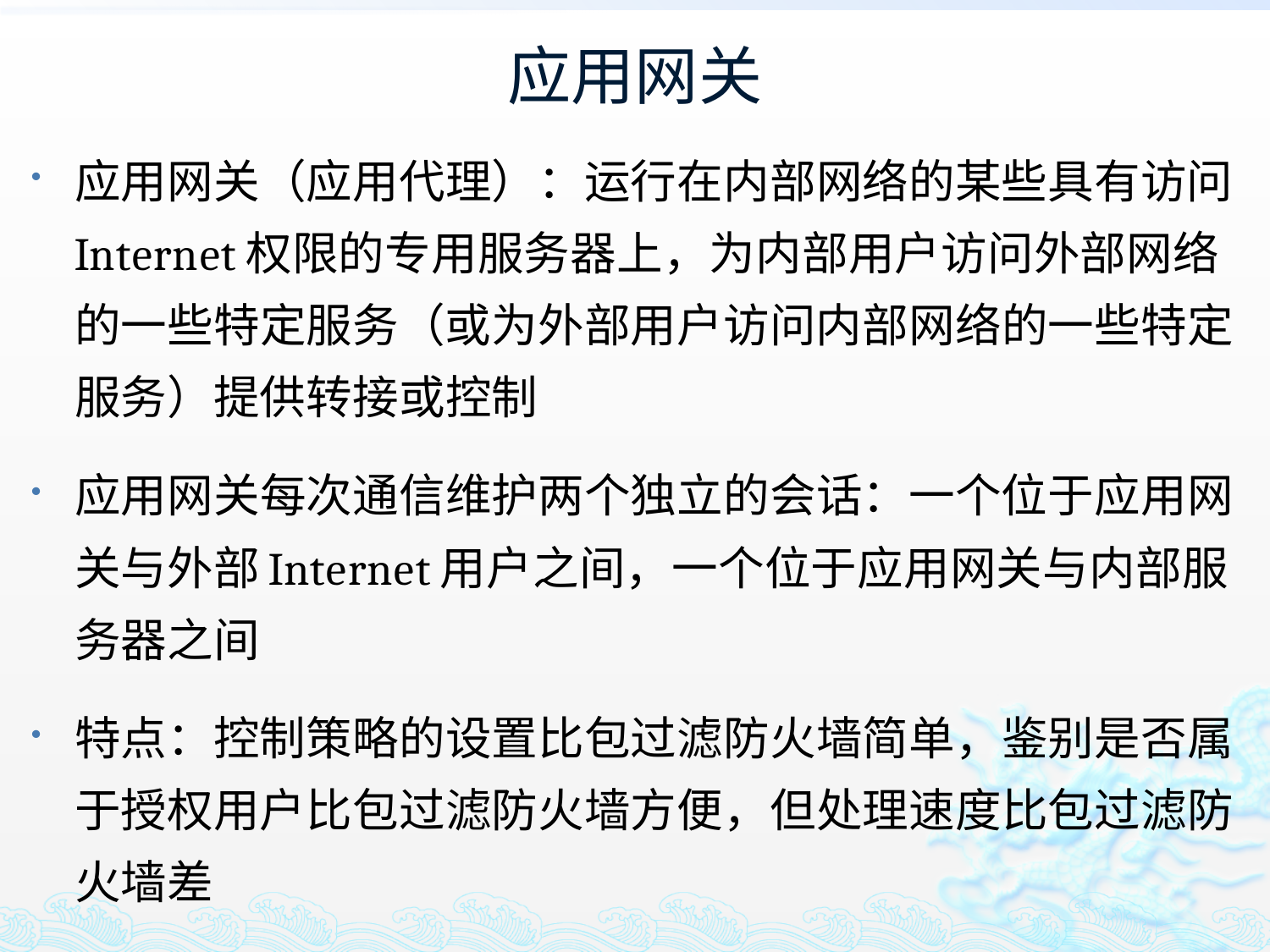

# 应用网关
应用网关（应用代理）：运行在内部网络的某些具有访问Internet权限的专用服务器上，为内部用户访问外部网络的一些特定服务（或为外部用户访问内部网络的一些特定服务）提供转接或控制
应用网关每次通信维护两个独立的会话：一个位于应用网关与外部Internet用户之间，一个位于应用网关与内部服务器之间
特点：控制策略的设置比包过滤防火墙简单，鉴别是否属于授权用户比包过滤防火墙方便，但处理速度比包过滤防火墙差